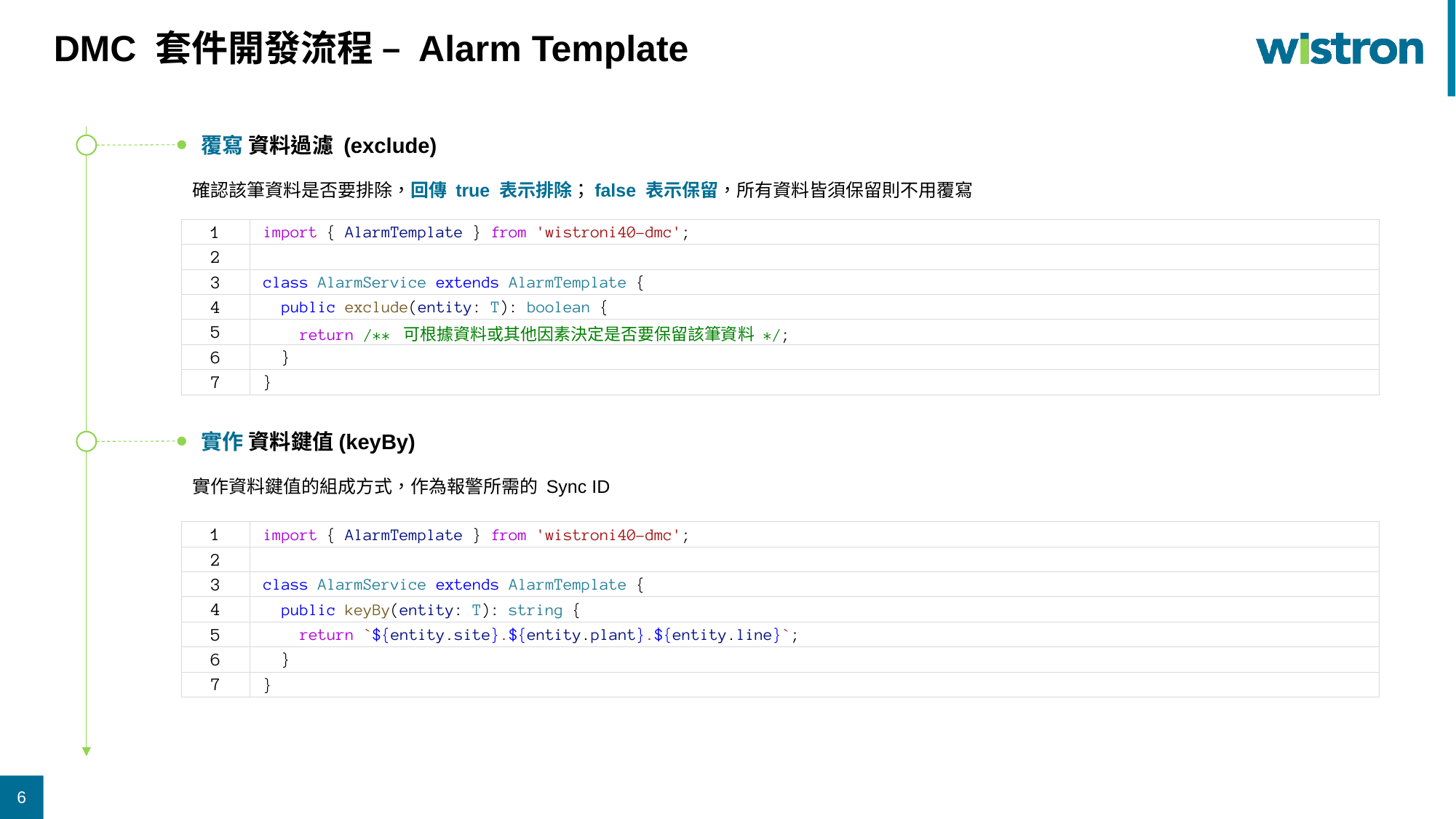

# DMC 套件開發流程 – Alarm Template
覆寫 資料過濾 (exclude)

確認該筆資料是否要排除，回傳 true 表示排除；false 表示保留，所有資料皆須保留則不用覆寫
| 1 | import { AlarmTemplate } from 'wistroni40-dmc'; |
| --- | --- |
| 2 |  |
| 3 | class AlarmService extends AlarmTemplate { |
| 4 | public exclude(entity: T): boolean { |
| 5 | return /\*\* 可根據資料或其他因素決定是否要保留該筆資料 \*/; |
| 6 | } |
| 7 | } |
實作 資料鍵值(keyBy)

實作資料鍵值的組成方式，作為報警所需的 Sync ID
| 1 | import { AlarmTemplate } from 'wistroni40-dmc'; |
| --- | --- |
| 2 |  |
| 3 | class AlarmService extends AlarmTemplate { |
| 4 | public keyBy(entity: T): string { |
| 5 | return `${entity.site}.${entity.plant}.${entity.line}`; |
| 6 | } |
| 7 | } |